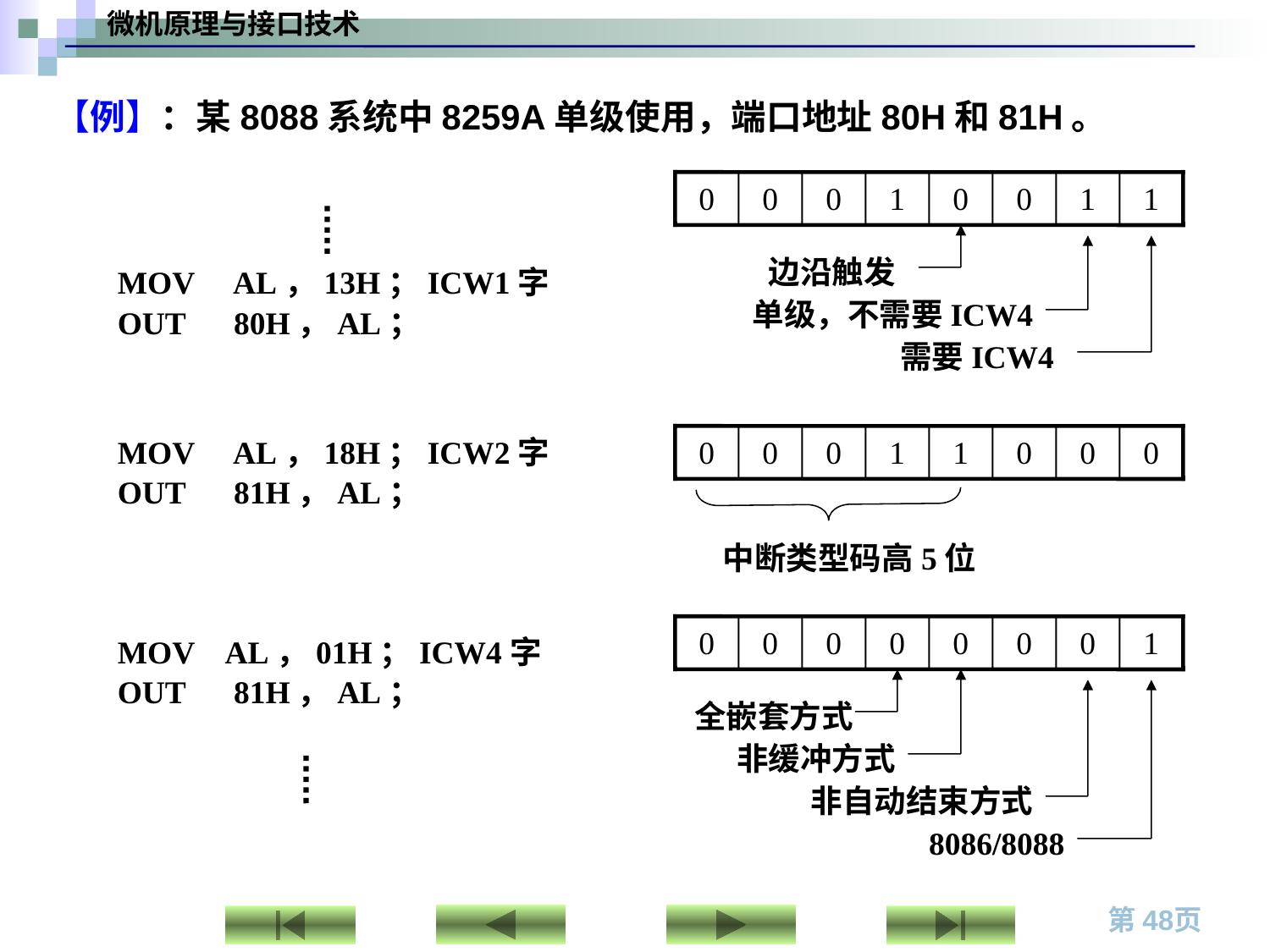

【例】：某8088系统中8259A单级使用，端口地址80H和81H。
0

0

0

1

0

0

1

1

边沿触发

单级，不需要ICW4

需要ICW4

MOV     AL，13H；ICW1字
OUT      80H，AL；
MOV     AL，18H；ICW2字
OUT      81H，AL；

0

0

0

1

1

0

0

0

中断类型码高5位
0

0

0

0

0

0

0

1

全嵌套方式

非缓冲方式

非自动结束方式

8086/8088

MOV    AL，01H；ICW4字
OUT      81H，AL；